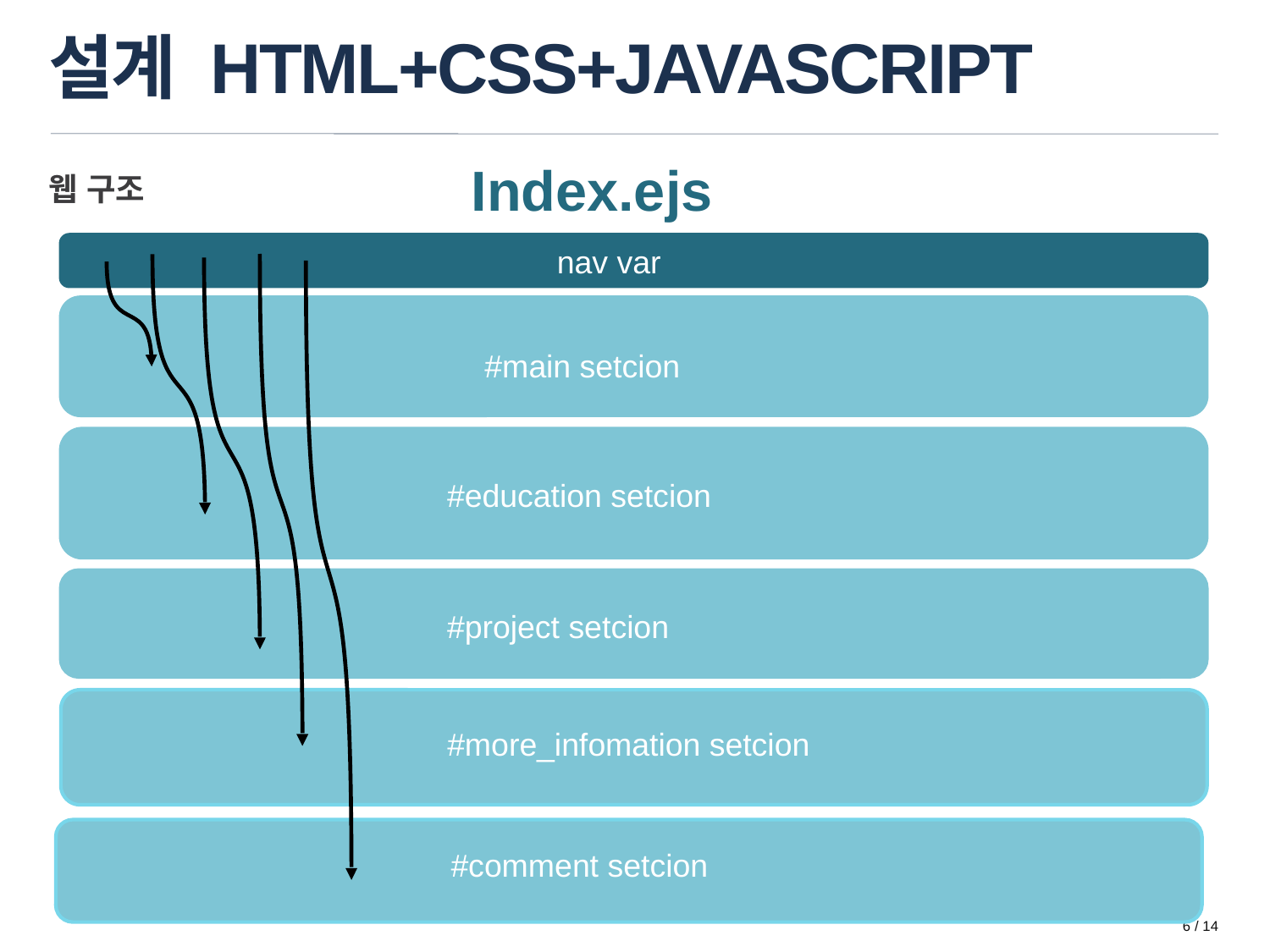

# 설계 HTML+CSS+JAVASCRIPT
Index.ejs
웹 구조

nav var

#main setcion

#education setcion

#project setcion

#more_infomation setcion
#comment setcion

#comment setcion
6 / 14